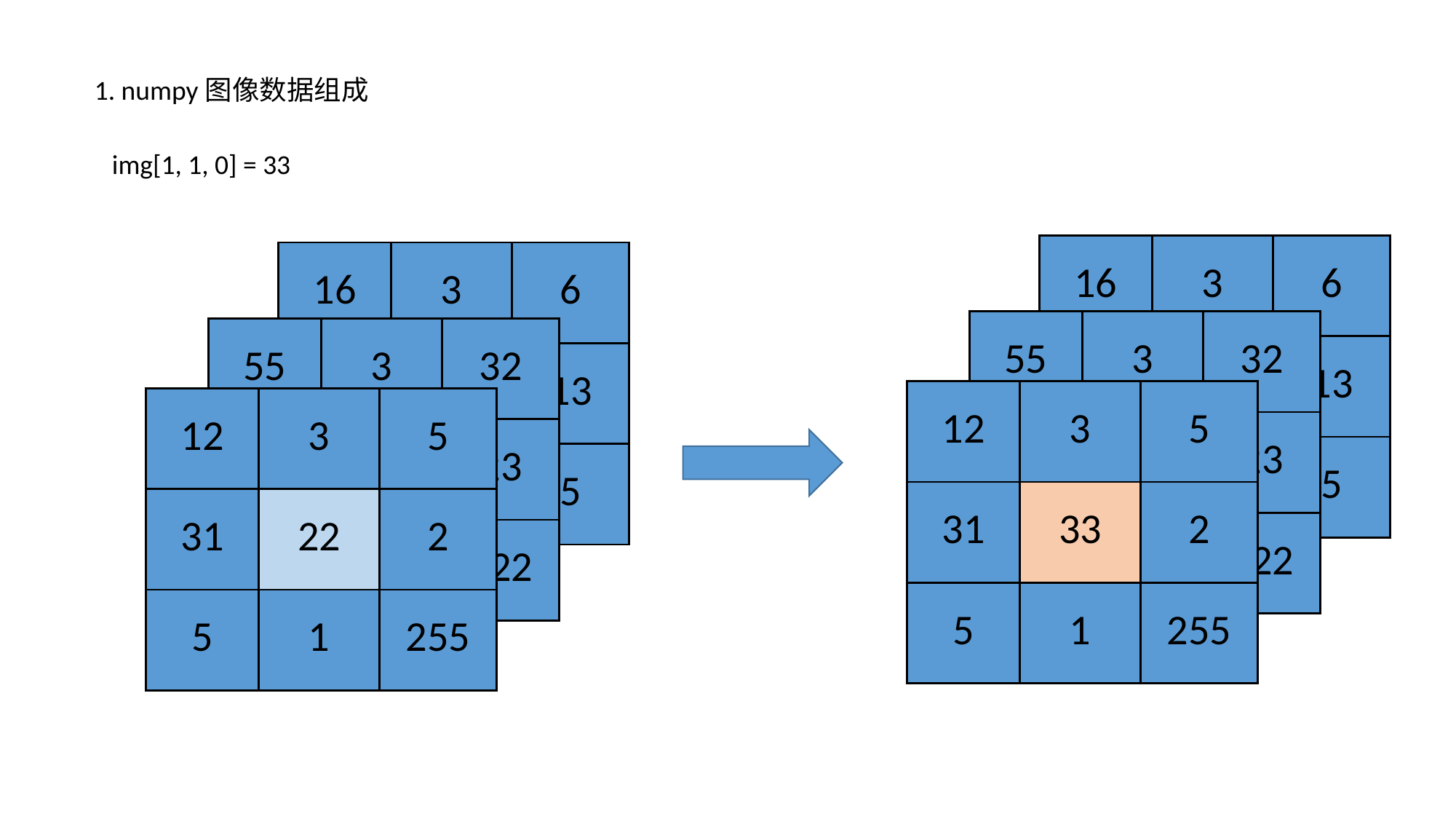

1. numpy图像数据组成
img[1, 1, 0] = 33
| 16 | 3 | 6 |
| --- | --- | --- |
| 88 | 255 | 13 |
| 98 | 0 | 5 |
| 16 | 3 | 6 |
| --- | --- | --- |
| 88 | 255 | 13 |
| 98 | 0 | 5 |
| 55 | 3 | 32 |
| --- | --- | --- |
| 13 | 267 | 23 |
| 1 | 12 | 122 |
| 55 | 3 | 32 |
| --- | --- | --- |
| 13 | 267 | 23 |
| 1 | 12 | 122 |
| 12 | 3 | 5 |
| --- | --- | --- |
| 31 | 33 | 2 |
| 5 | 1 | 255 |
| 12 | 3 | 5 |
| --- | --- | --- |
| 31 | 22 | 2 |
| 5 | 1 | 255 |